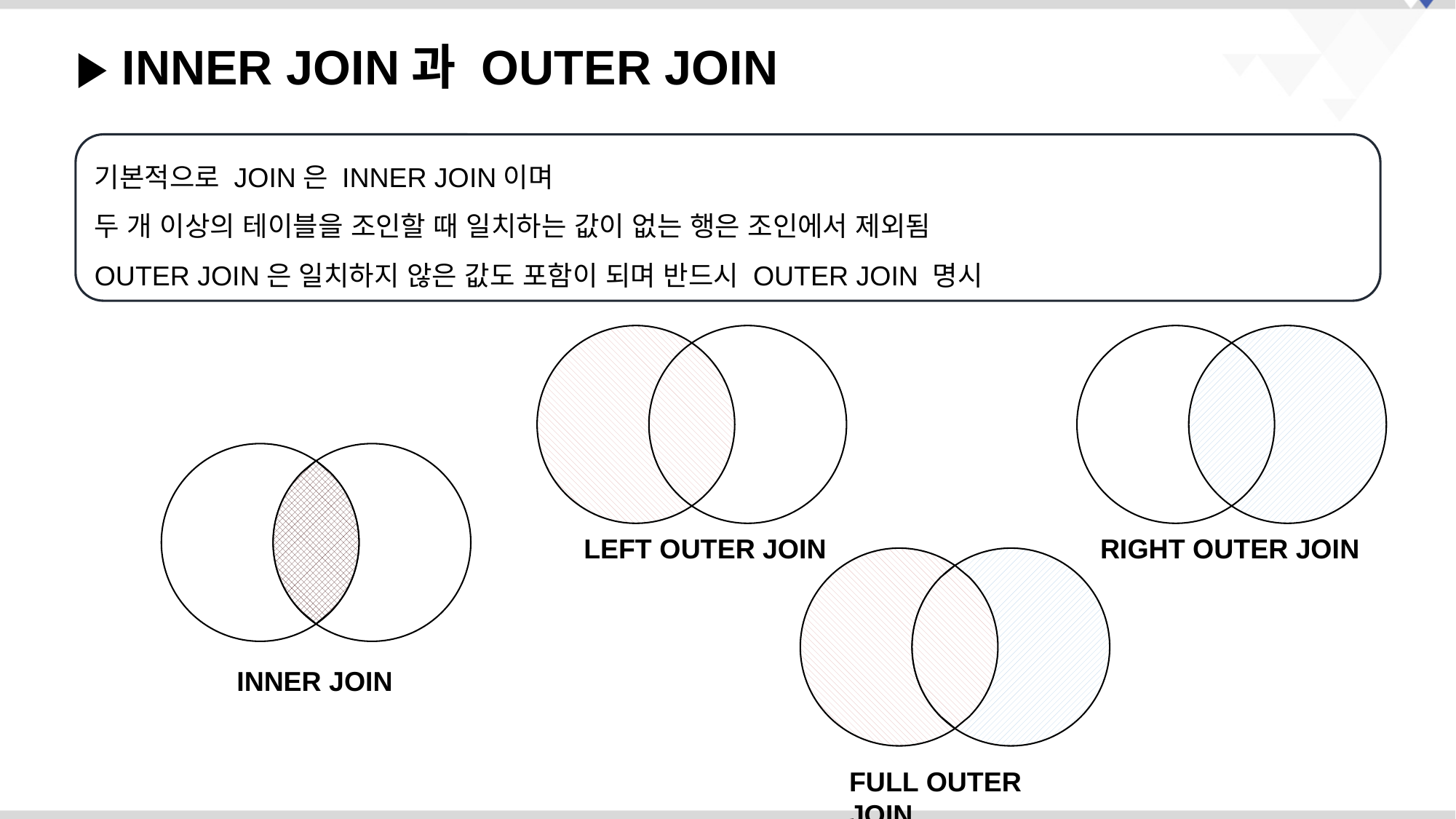

▶ INNER JOIN과 OUTER JOIN
기본적으로 JOIN은 INNER JOIN이며
두 개 이상의 테이블을 조인할 때 일치하는 값이 없는 행은 조인에서 제외됨
OUTER JOIN은 일치하지 않은 값도 포함이 되며 반드시 OUTER JOIN 명시

LEFT OUTER JOIN
RIGHT OUTER JOIN

INNER JOIN
FULL OUTER JOIN